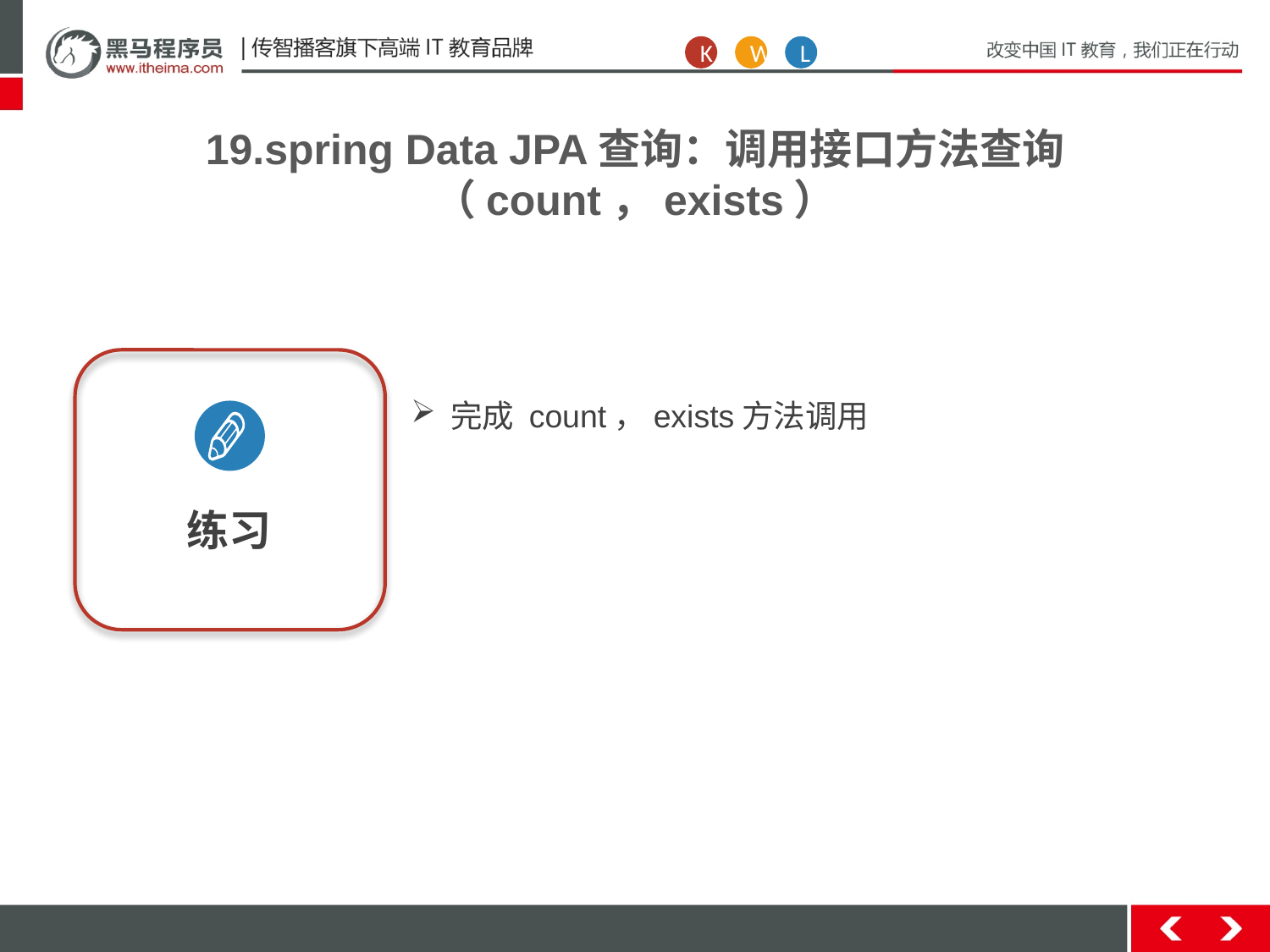

K
W
L
19.spring Data JPA查询：调用接口方法查询（count，exists）

完成 count，exists方法调用

练习